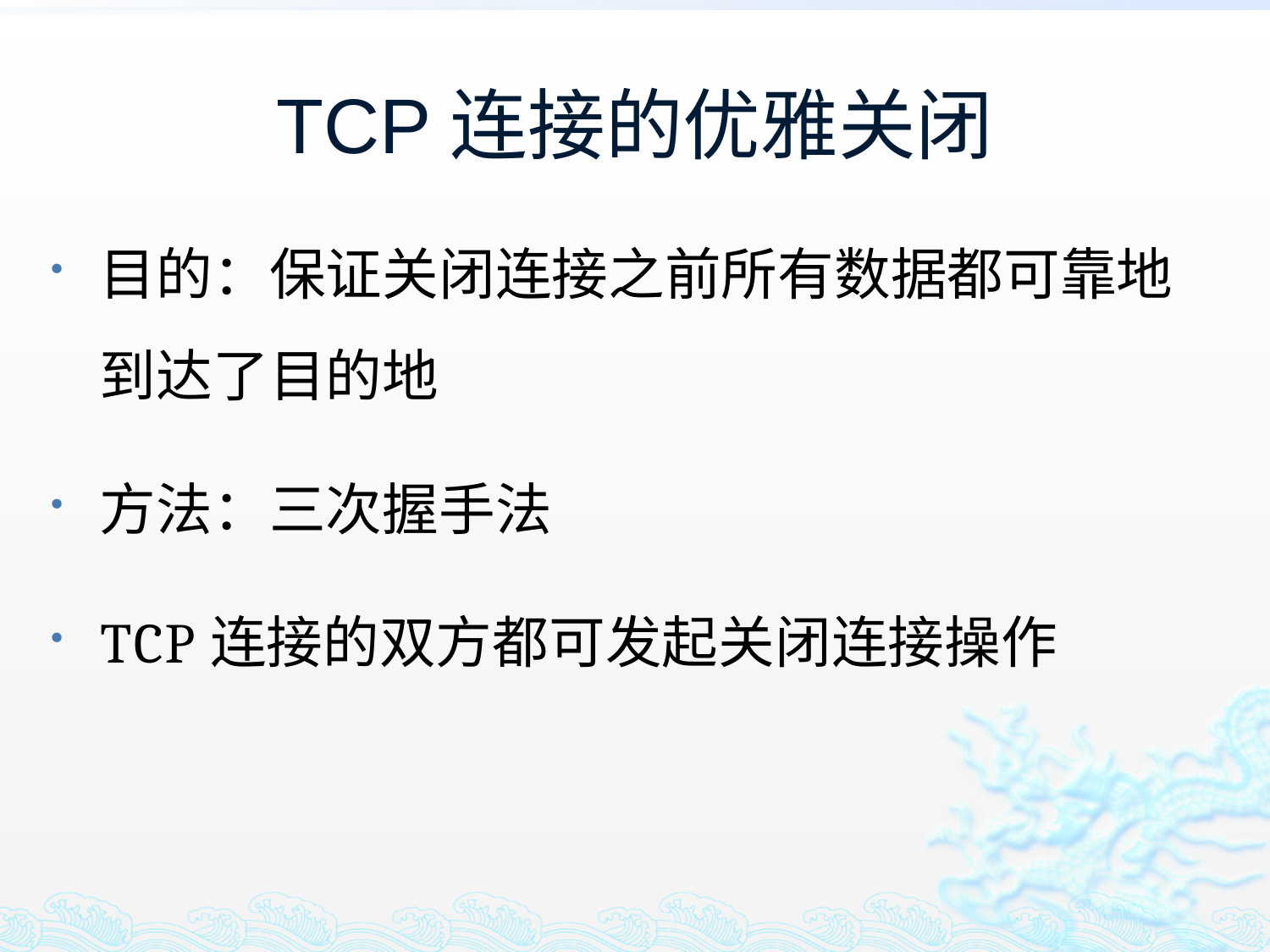

# TCP连接的优雅关闭
目的：保证关闭连接之前所有数据都可靠地到达了目的地
方法：三次握手法
TCP连接的双方都可发起关闭连接操作